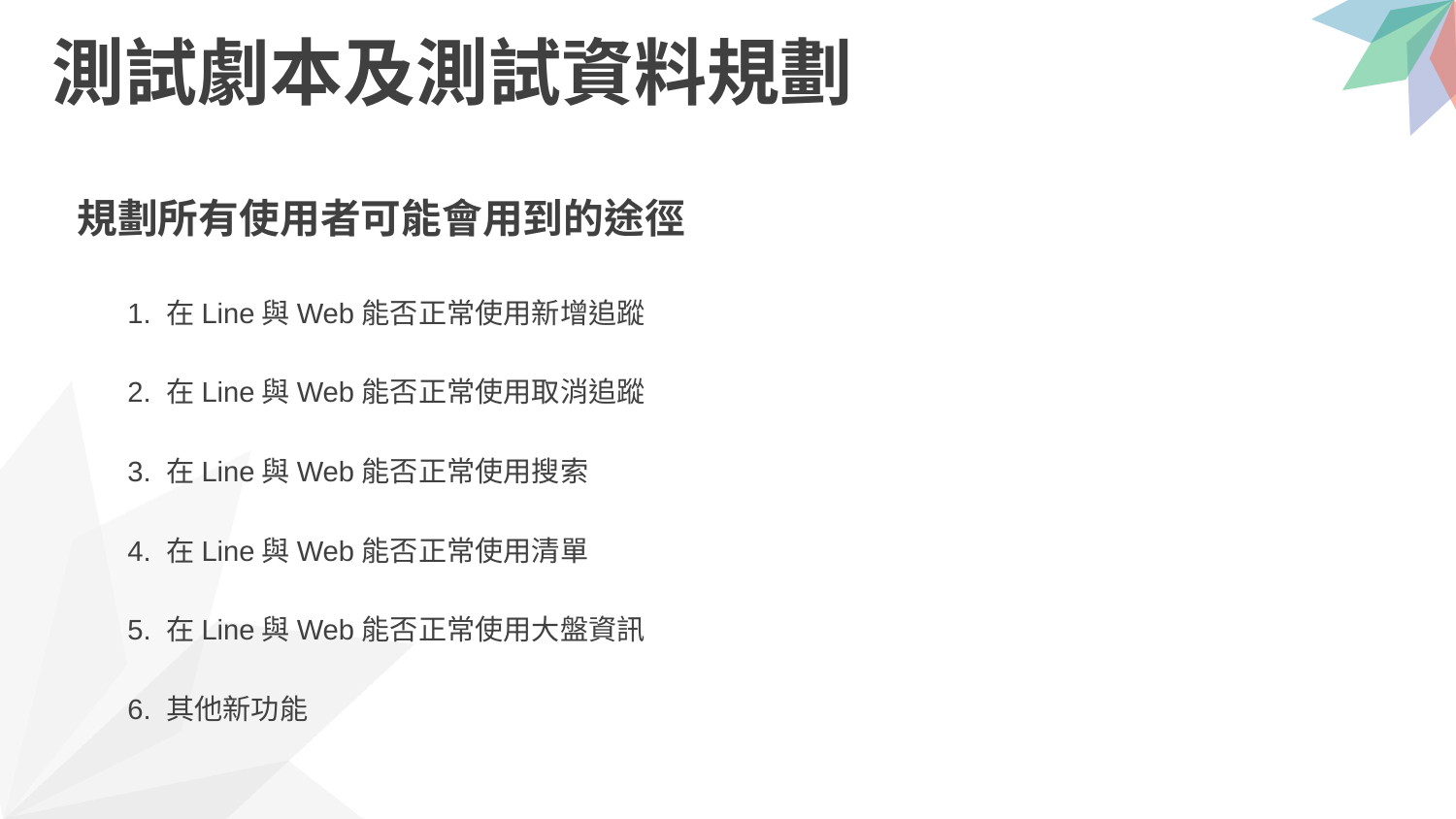

# 測試劇本及測試資料規劃
規劃所有使用者可能會用到的途徑
1. 在Line與Web能否正常使用新增追蹤

2. 在Line與Web能否正常使用取消追蹤

3. 在Line與Web能否正常使用搜索

4. 在Line與Web能否正常使用清單

5. 在Line與Web能否正常使用大盤資訊

6. 其他新功能